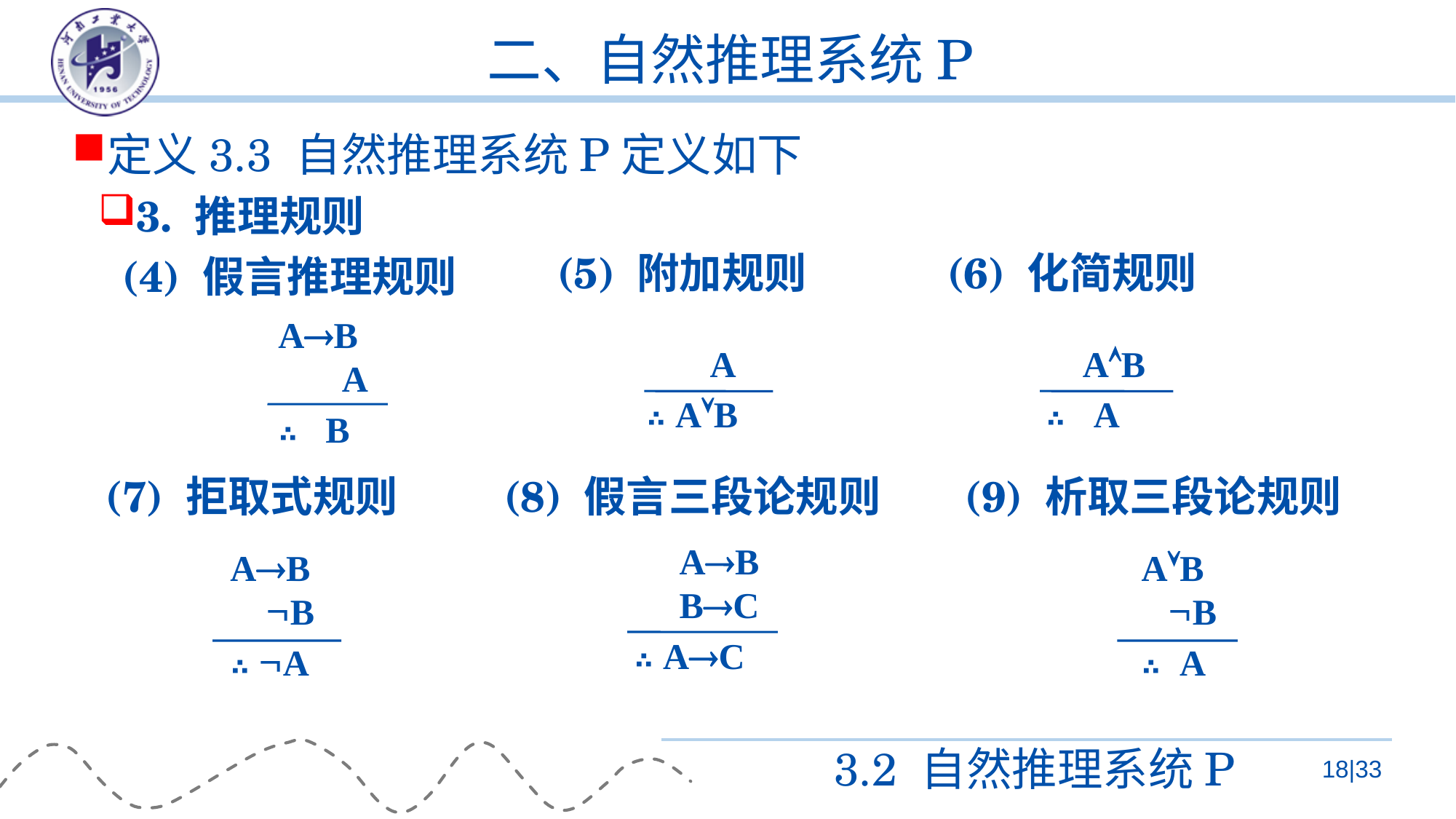

# 二、自然推理系统P
定义3.3 自然推理系统P定义如下
3. 推理规则
  (4) 假言推理规则
(6) 化简规则
    A∧B
∴   A

(5) 附加规则
       A
∴ A∨B

A→B
       A
∴   B

(7) 拒取式规则
A→B
    ¬B
∴ ¬A

(8) 假言三段论规则
     A→B
     B→C
∴ A→C

(9) 析取三段论规则
A∨B
   ¬B
∴  A

3.2 自然推理系统P
18|33